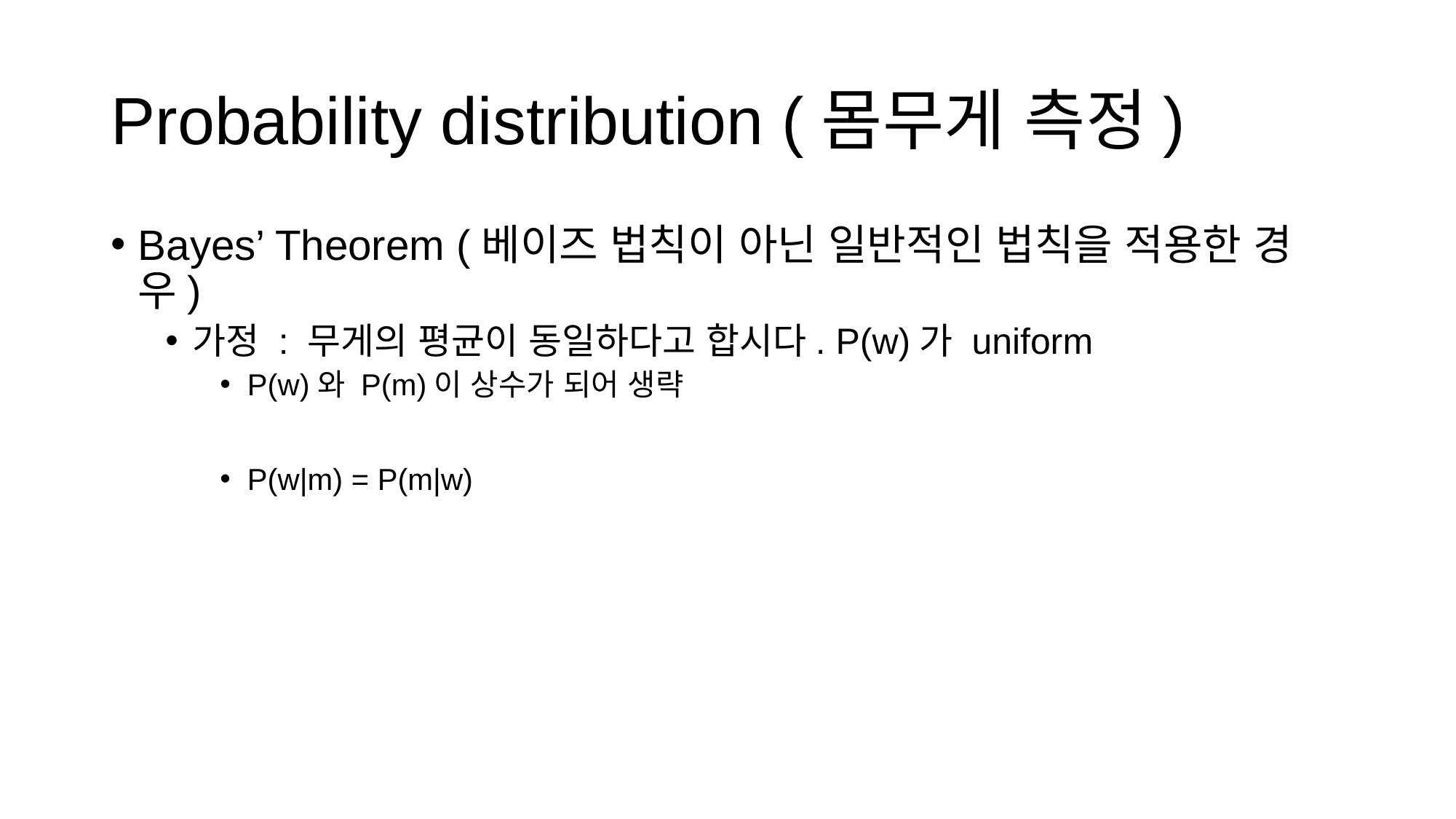

# Probability distribution (몸무게 측정)
Bayes’ Theorem (베이즈 법칙이 아닌 일반적인 법칙을 적용한 경우)
가정 : 무게의 평균이 동일하다고 합시다. P(w)가 uniform
P(w)와 P(m)이 상수가 되어 생략

P(w|m) = P(m|w)